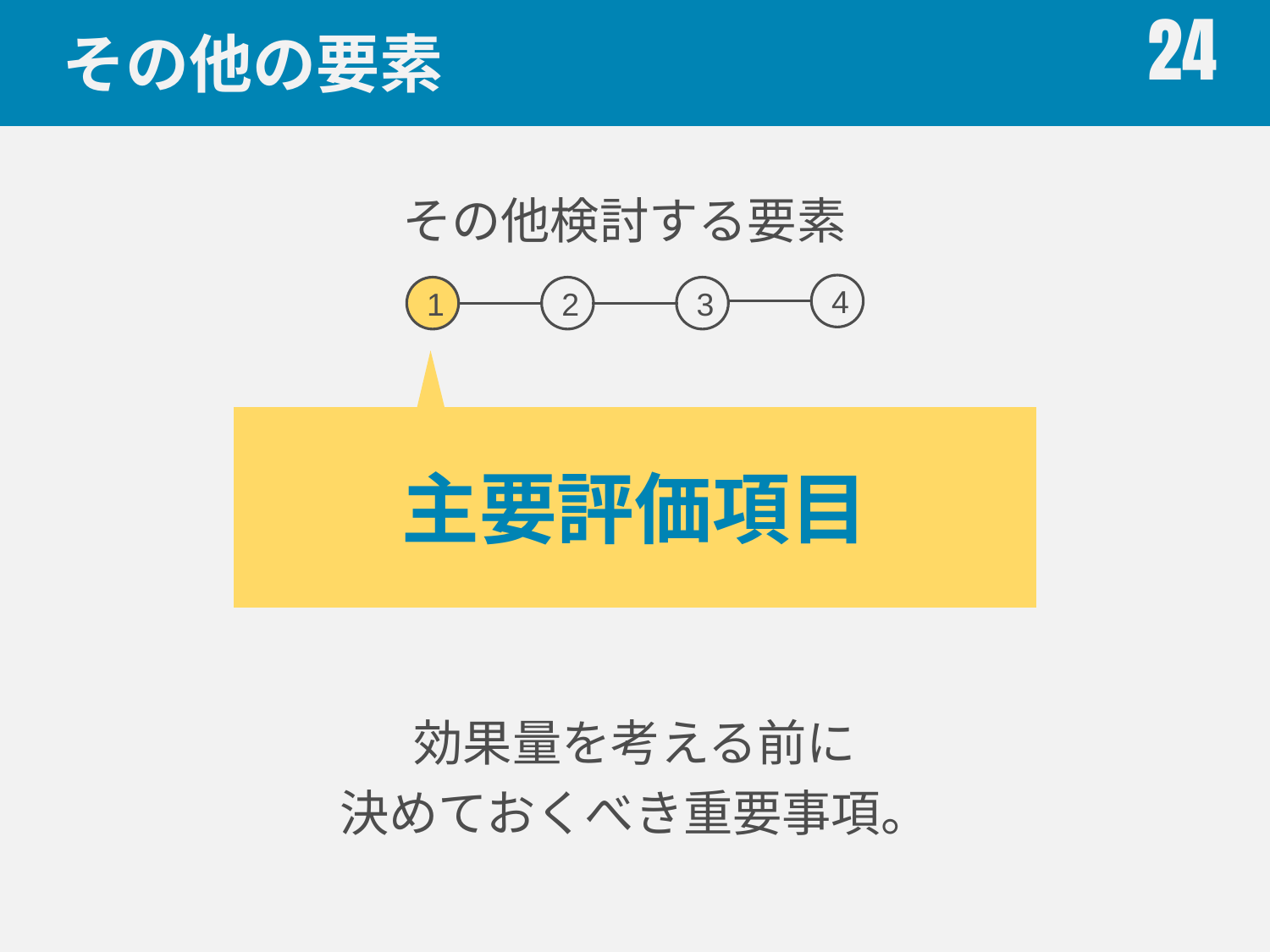

# その他の要素
 24
その他検討する要素
4
1
2
3

主要評価項目
効果量を考える前に
決めておくべき重要事項。